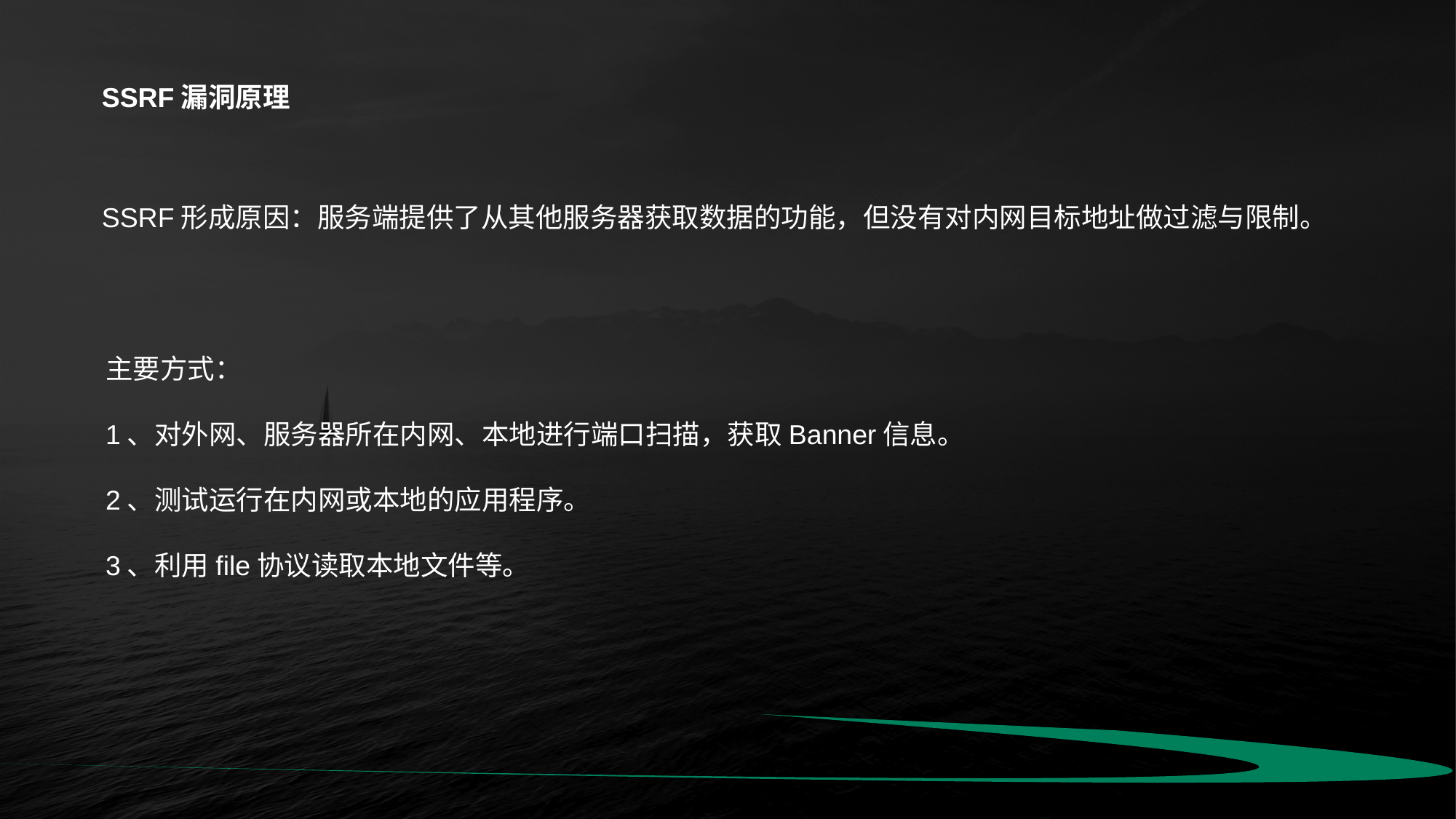

SSRF漏洞原理
SSRF形成原因：服务端提供了从其他服务器获取数据的功能，但没有对内网目标地址做过滤与限制。
主要方式：

1、对外网、服务器所在内网、本地进行端口扫描，获取Banner信息。

2、测试运行在内网或本地的应用程序。

3、利用file协议读取本地文件等。